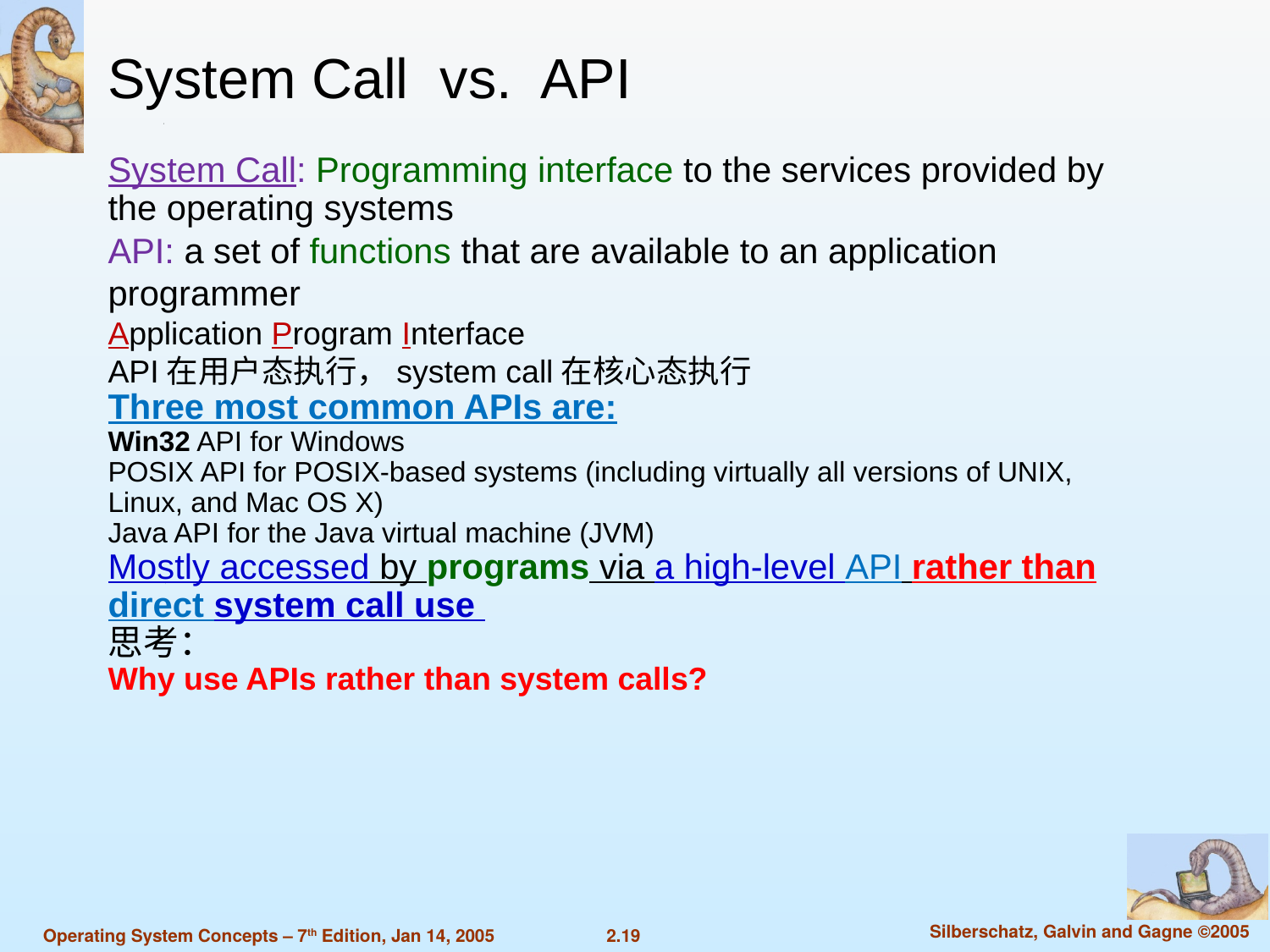

System Call  vs.  API
System Call: Programming interface to the services provided by the operating systems
API: a set of functions that are available to an application programmer
Application Program Interface
API在用户态执行，system call在核心态执行
Three most common APIs are:
Win32 API for Windows
POSIX API for POSIX-based systems (including virtually all versions of UNIX, Linux, and Mac OS X)
Java API for the Java virtual machine (JVM)
Mostly accessed by programs via a high-level API rather than direct system call use
思考：
Why use APIs rather than system calls?